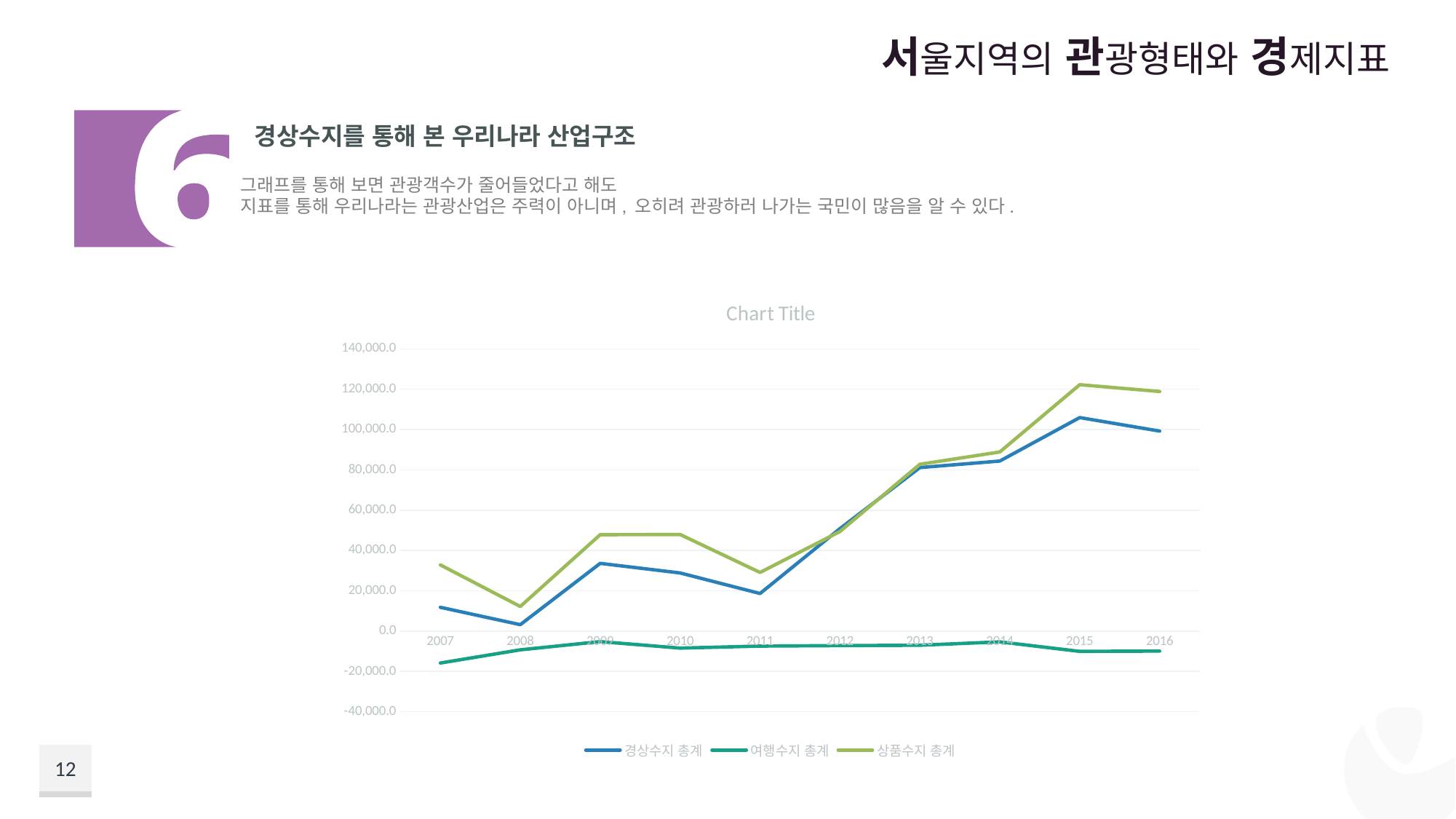

서울지역의 관광형태와 경제지표

경상수지를 통해 본 우리나라 산업구조
그래프를 통해 보면 관광객수가 줄어들었다고 해도
지표를 통해 우리나라는 관광산업은 주력이 아니며, 오히려 관광하러 나가는 국민이 많음을 알 수 있다.

### Chart:

| Category | 경상수지 총계 | 여행수지 총계 | 상품수지 총계 |
|---|---|---|---|
| 2007 | 11794.5 | -15840.5 | 32837.6 |
| 2008 | 3189.7 | -9305.7 | 12197.5 |
| 2009 | 33593.3 | -5231.4 | 47814.0 |
| 2010 | 28850.4 | -8437.8 | 47915.4 |
| 2011 | 18655.8 | -7444.8 | 29089.9 |
| 2012 | 50835.0 | -7216.4 | 49406.0 |
| 2013 | 81148.2 | -7018.8 | 82781.0 |
| 2014 | 84373.0 | -5356.3 | 88885.4 |
| 2015 | 105939.6 | -10055.6 | 122269.2 |
| 2016 | 99243.0 | -9911.6 | 118895.4 |
12